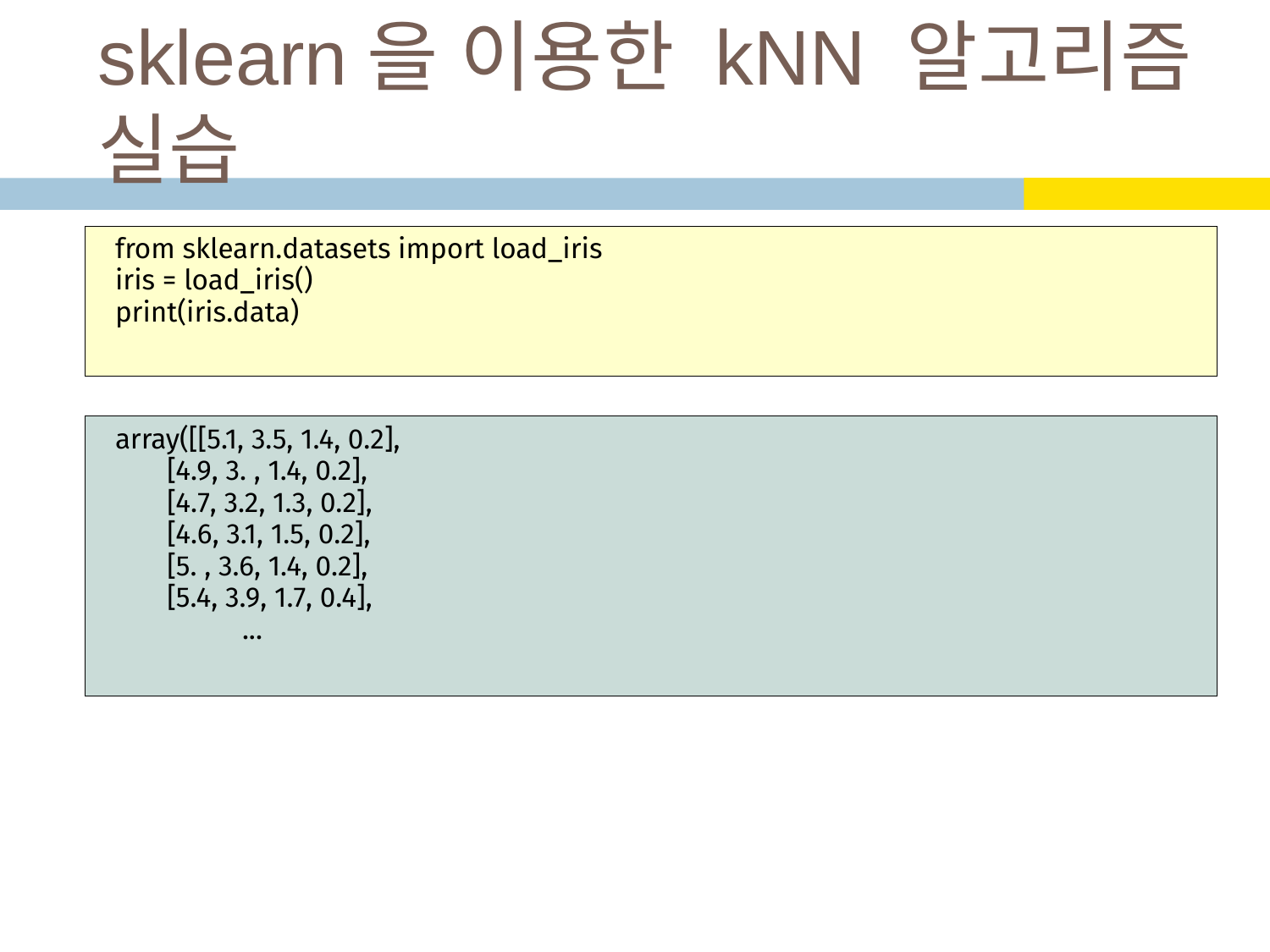

# sklearn을 이용한 kNN 알고리즘 실습
from sklearn.datasets import load_iris
iris = load_iris()
print(iris.data)
array([[5.1, 3.5, 1.4, 0.2],
       [4.9, 3. , 1.4, 0.2],
       [4.7, 3.2, 1.3, 0.2],
       [4.6, 3.1, 1.5, 0.2],
       [5. , 3.6, 1.4, 0.2],
       [5.4, 3.9, 1.7, 0.4],
	...